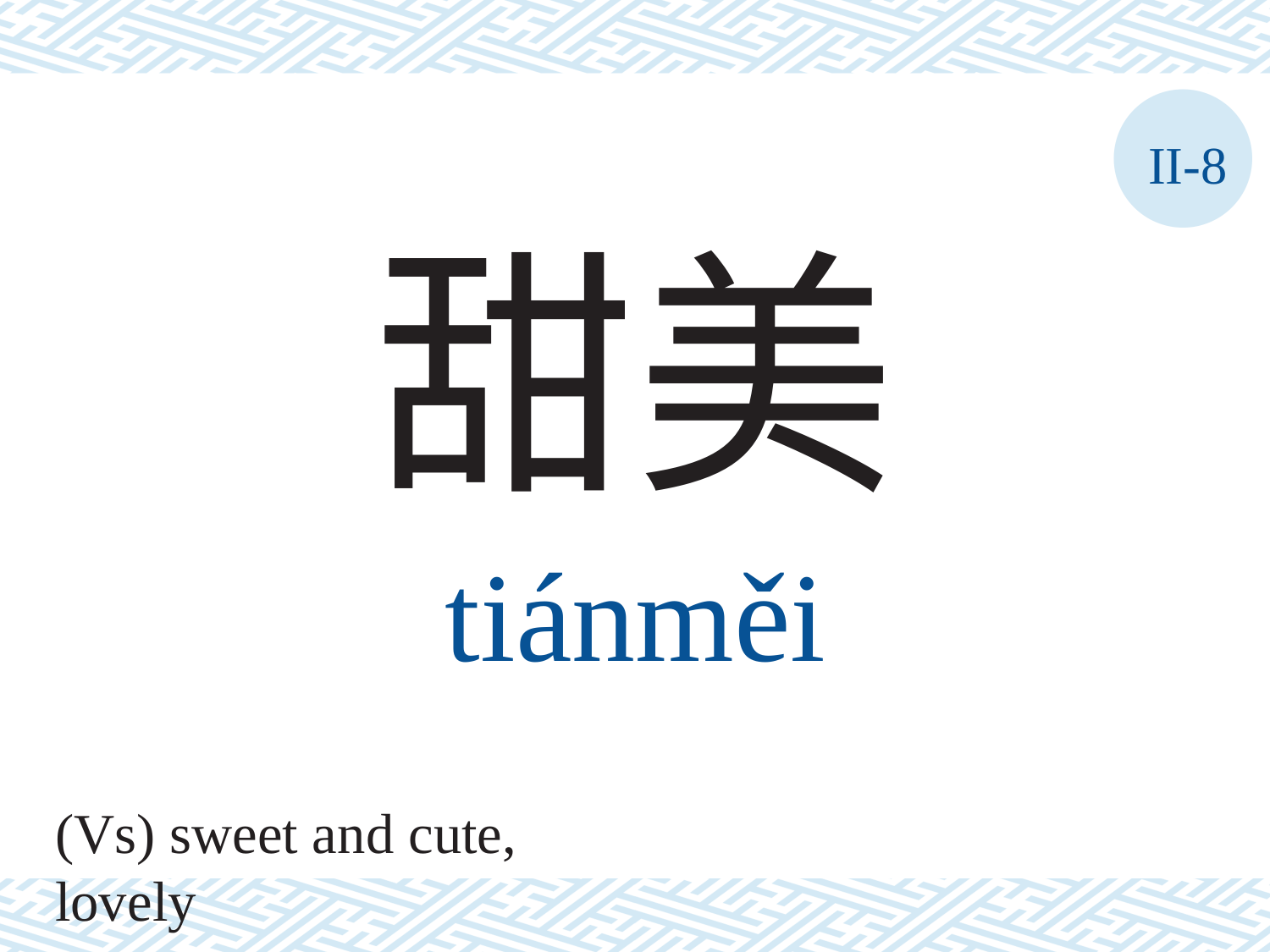

II-8
甜美
tiánměi
(Vs) sweet and cute, lovely